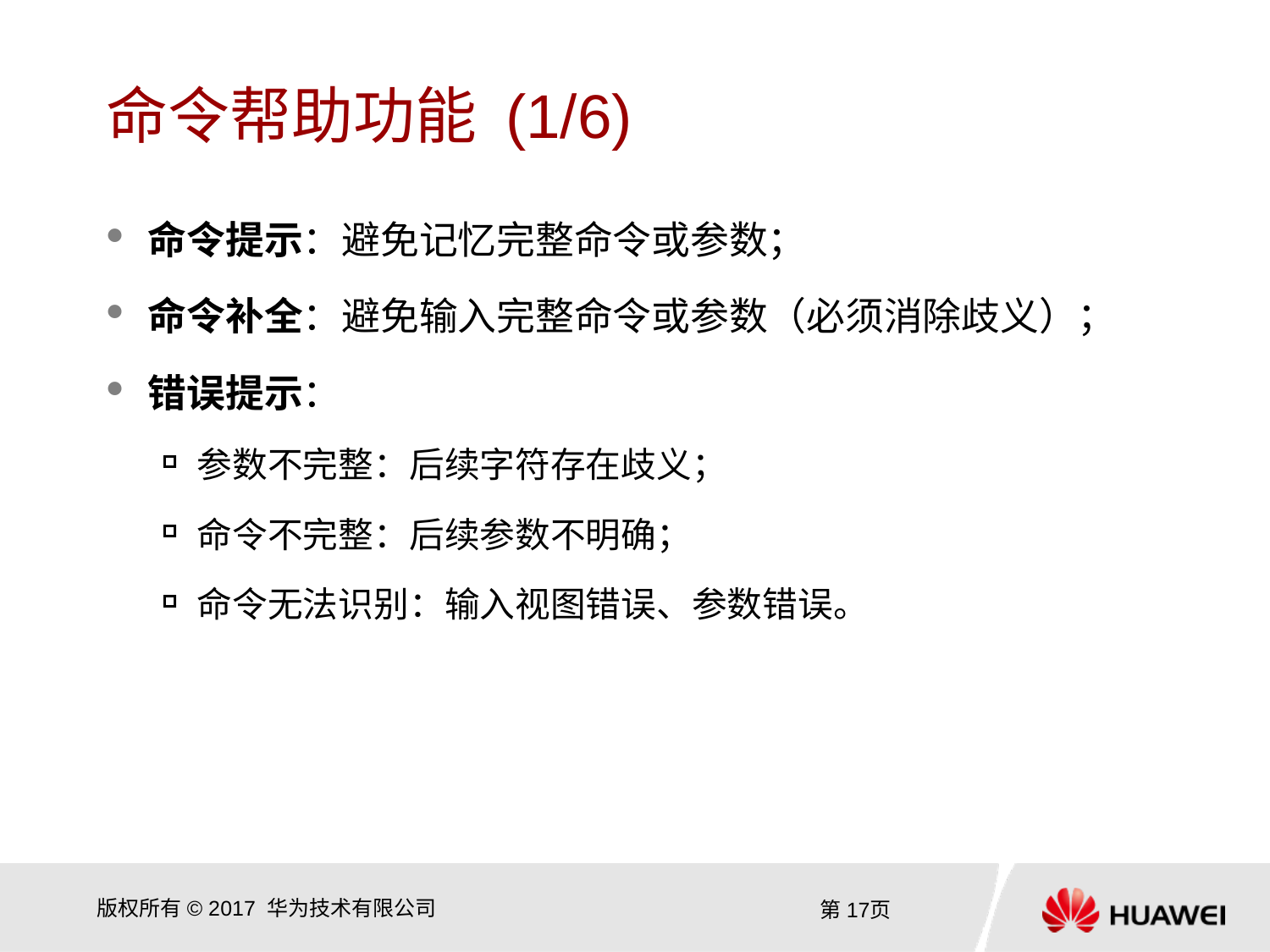

# 命令帮助功能 (1/6)
命令提示：避免记忆完整命令或参数；
命令补全：避免输入完整命令或参数（必须消除歧义）；
错误提示：
参数不完整：后续字符存在歧义；
命令不完整：后续参数不明确；
命令无法识别：输入视图错误、参数错误。